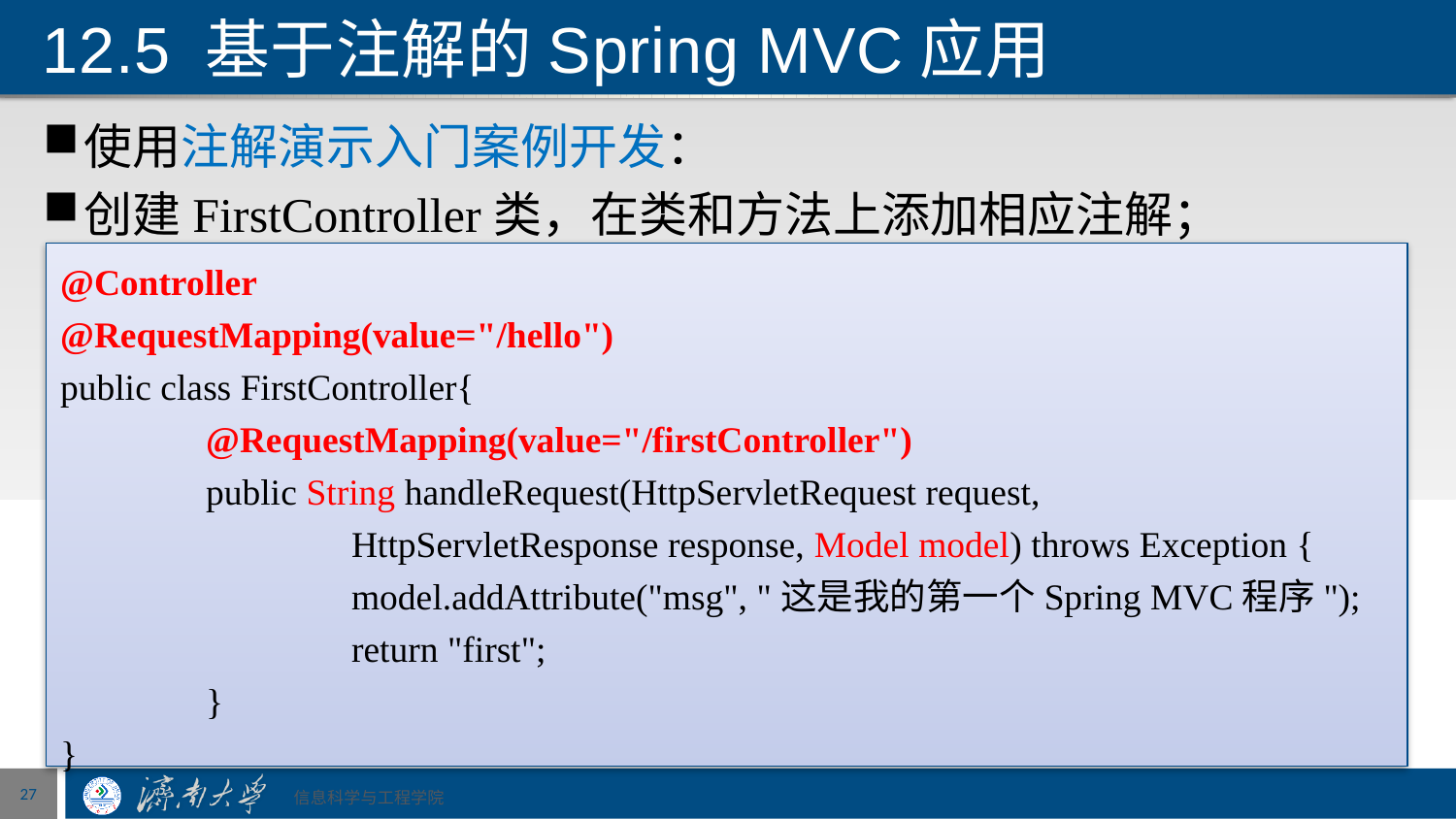

# 12.5 基于注解的Spring MVC应用
使用注解演示入门案例开发：
创建FirstController类，在类和方法上添加相应注解；

@Controller
@RequestMapping(value="/hello")
public class FirstController{
	@RequestMapping(value="/firstController")
	public String handleRequest(HttpServletRequest request,
		HttpServletResponse response, Model model) throws Exception {
		model.addAttribute("msg", "这是我的第一个Spring MVC程序");
		return "first";
	}
}